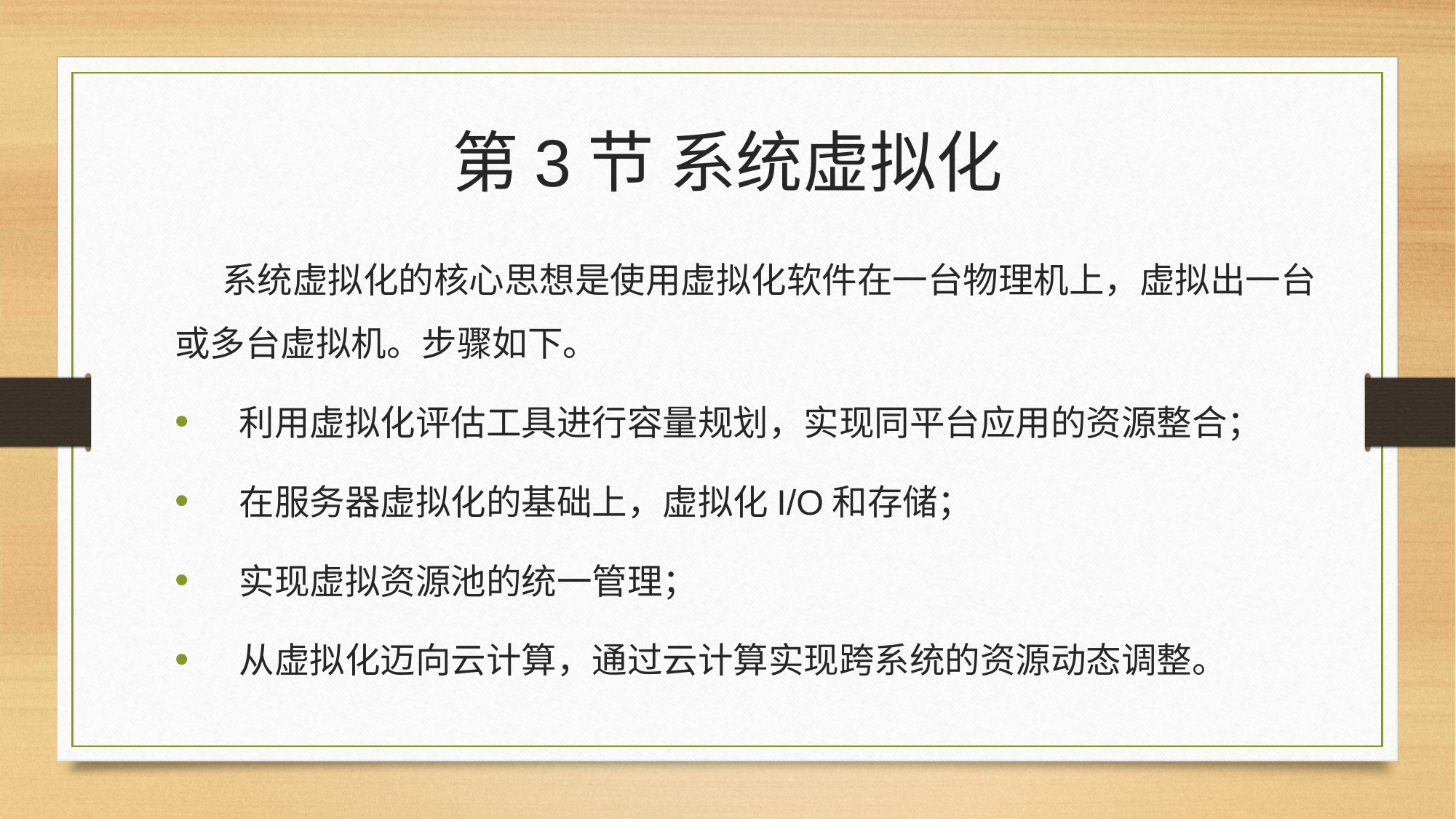

# 第3节 系统虚拟化
     系统虚拟化的核心思想是使用虚拟化软件在一台物理机上，虚拟出一台或多台虚拟机。步骤如下。
利用虚拟化评估工具进行容量规划，实现同平台应用的资源整合；
在服务器虚拟化的基础上，虚拟化I/O和存储；
实现虚拟资源池的统一管理；
从虚拟化迈向云计算，通过云计算实现跨系统的资源动态调整。